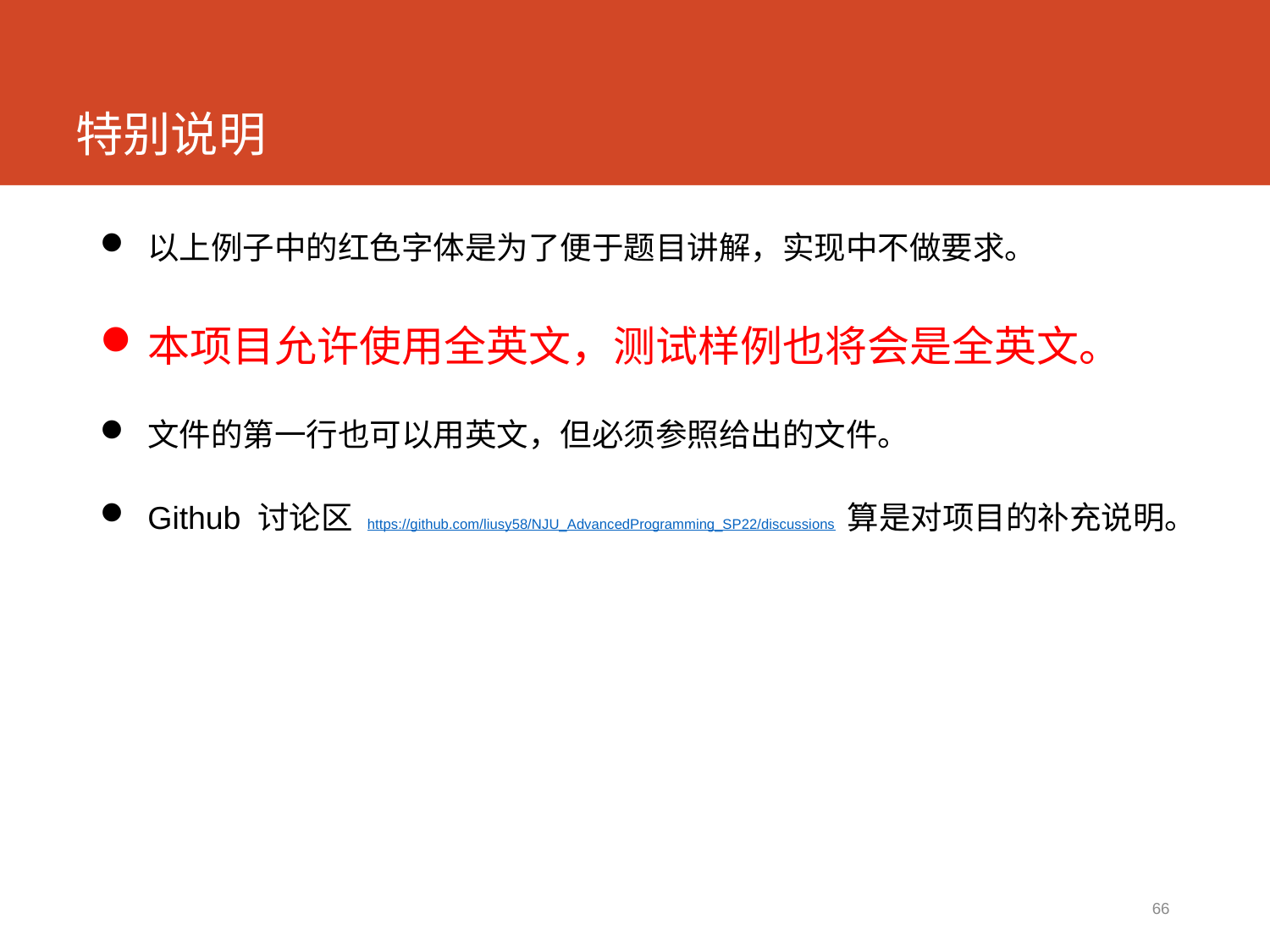

# 特别说明
以上例子中的红色字体是为了便于题目讲解，实现中不做要求。
本项目允许使用全英文，测试样例也将会是全英文。
文件的第一行也可以用英文，但必须参照给出的文件。
Github 讨论区 https://github.com/liusy58/NJU_AdvancedProgramming_SP22/discussions  算是对项目的补充说明。

66